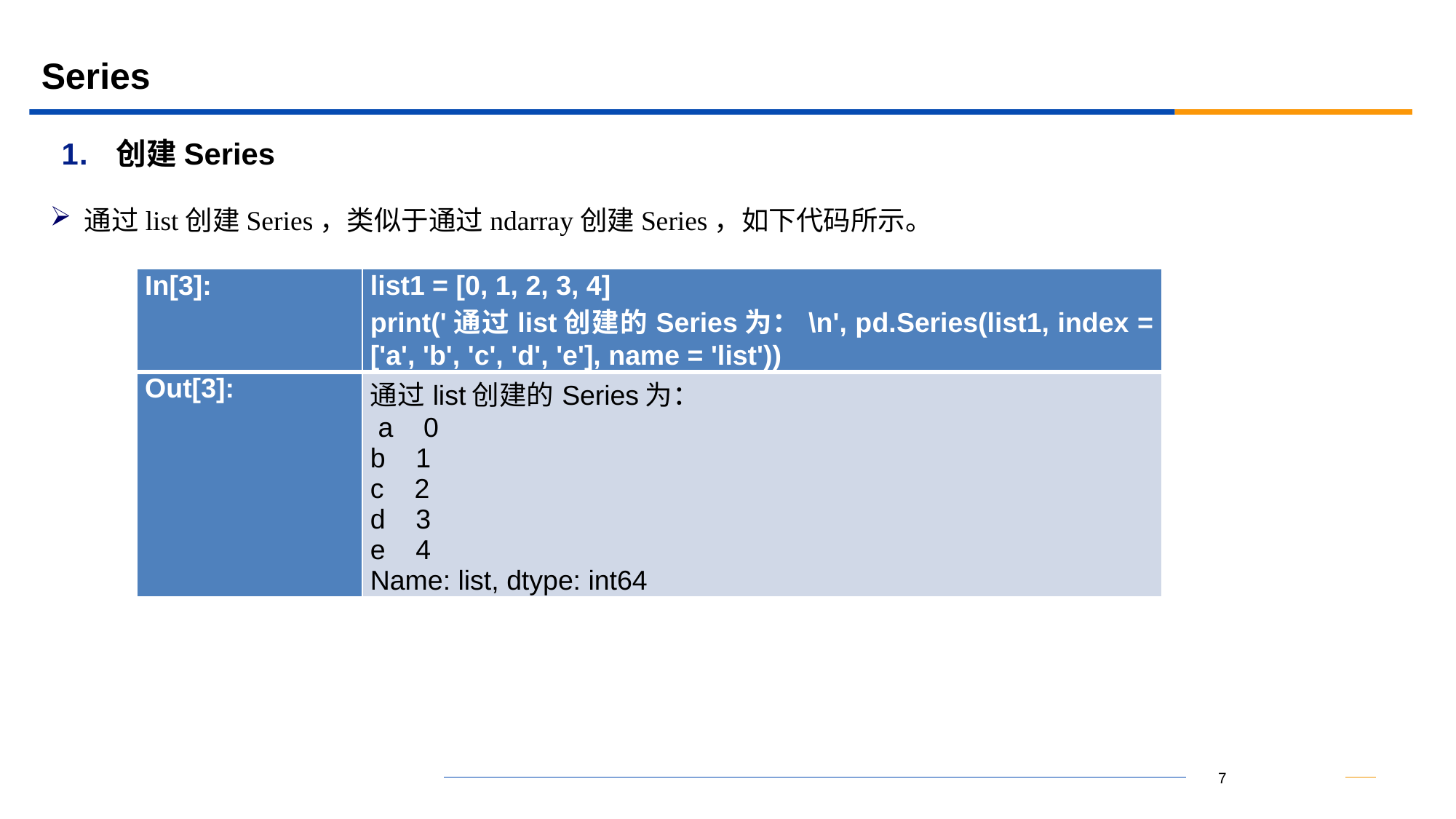

# Series
创建Series
通过list创建Series，类似于通过ndarray创建Series，如下代码所示。
| In[3]: | list1 = [0, 1, 2, 3, 4] print('通过list创建的Series为：\n', pd.Series(list1, index = ['a', 'b', 'c', 'd', 'e'], name = 'list')) |
| --- | --- |
| Out[3]: | 通过list创建的Series为： a 0 b 1 c 2 d 3 e 4 Name: list, dtype: int64 |